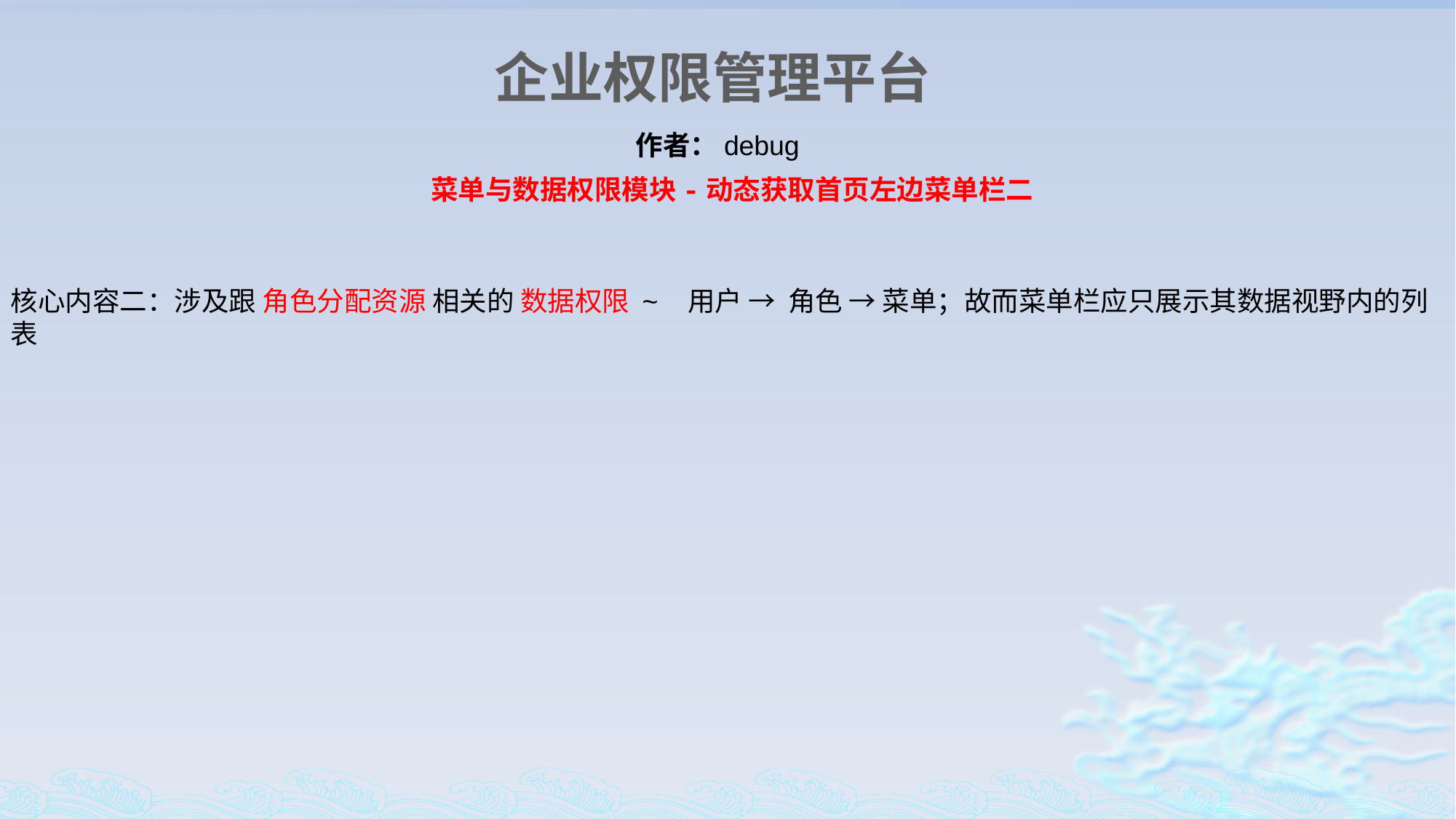

企业权限管理平台
作者：debug
菜单与数据权限模块-动态获取首页左边菜单栏二
核心内容二：涉及跟 角色分配资源 相关的 数据权限 ~   用户 →  角色 → 菜单；故而菜单栏应只展示其数据视野内的列表